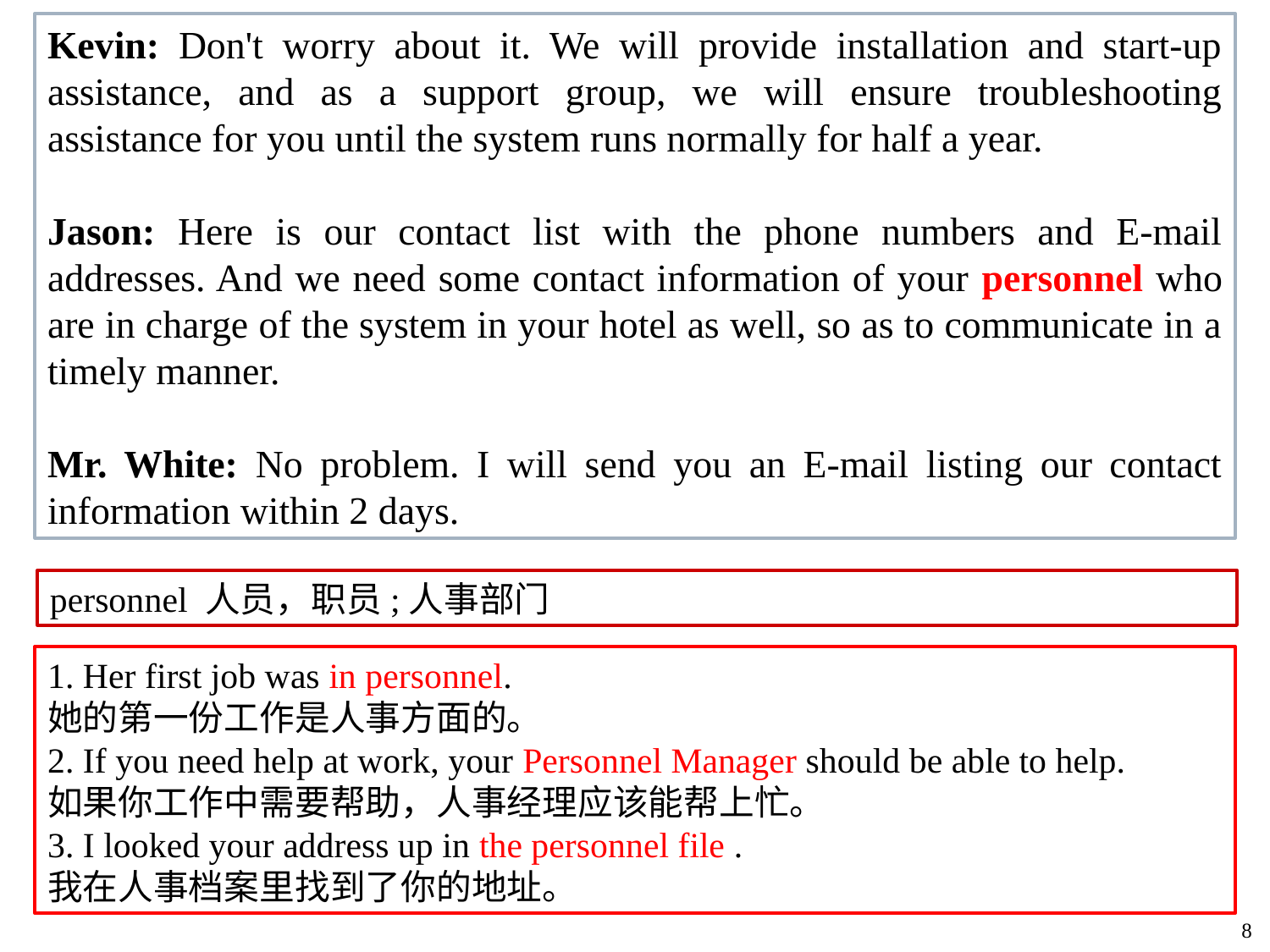

Kevin: Don't worry about it. We will provide installation and start-up assistance, and as a support group, we will ensure troubleshooting assistance for you until the system runs normally for half a year.

Jason: Here is our contact list with the phone numbers and E-mail addresses. And we need some contact information of your personnel who are in charge of the system in your hotel as well, so as to communicate in a timely manner.

Mr. White: No problem. I will send you an E-mail listing our contact information within 2 days.
personnel 人员，职员;人事部门
1. Her first job was in personnel.
她的第一份工作是人事方面的。
2. If you need help at work, your Personnel Manager should be able to help.
如果你工作中需要帮助，人事经理应该能帮上忙。
3. I looked your address up in the personnel file .
我在人事档案里找到了你的地址。
8